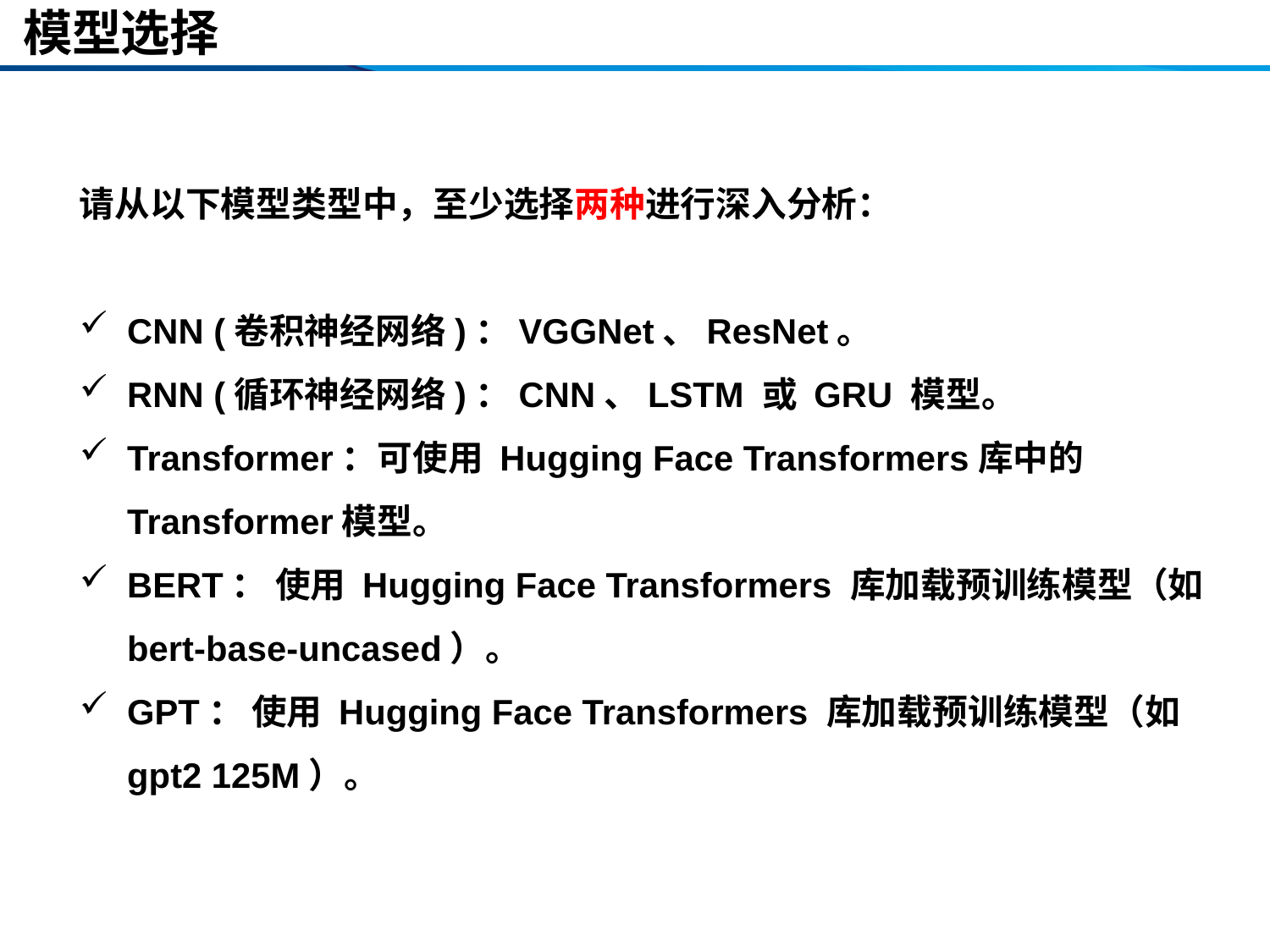

# 模型选择
请从以下模型类型中，至少选择两种进行深入分析：

CNN (卷积神经网络)：VGGNet、ResNet。
RNN (循环神经网络)：CNN、LSTM 或 GRU 模型。
Transformer：可使用 Hugging Face Transformers库中的Transformer模型。
BERT： 使用 Hugging Face Transformers 库加载预训练模型（如 bert-base-uncased）。
GPT： 使用 Hugging Face Transformers 库加载预训练模型（如 gpt2 125M）。